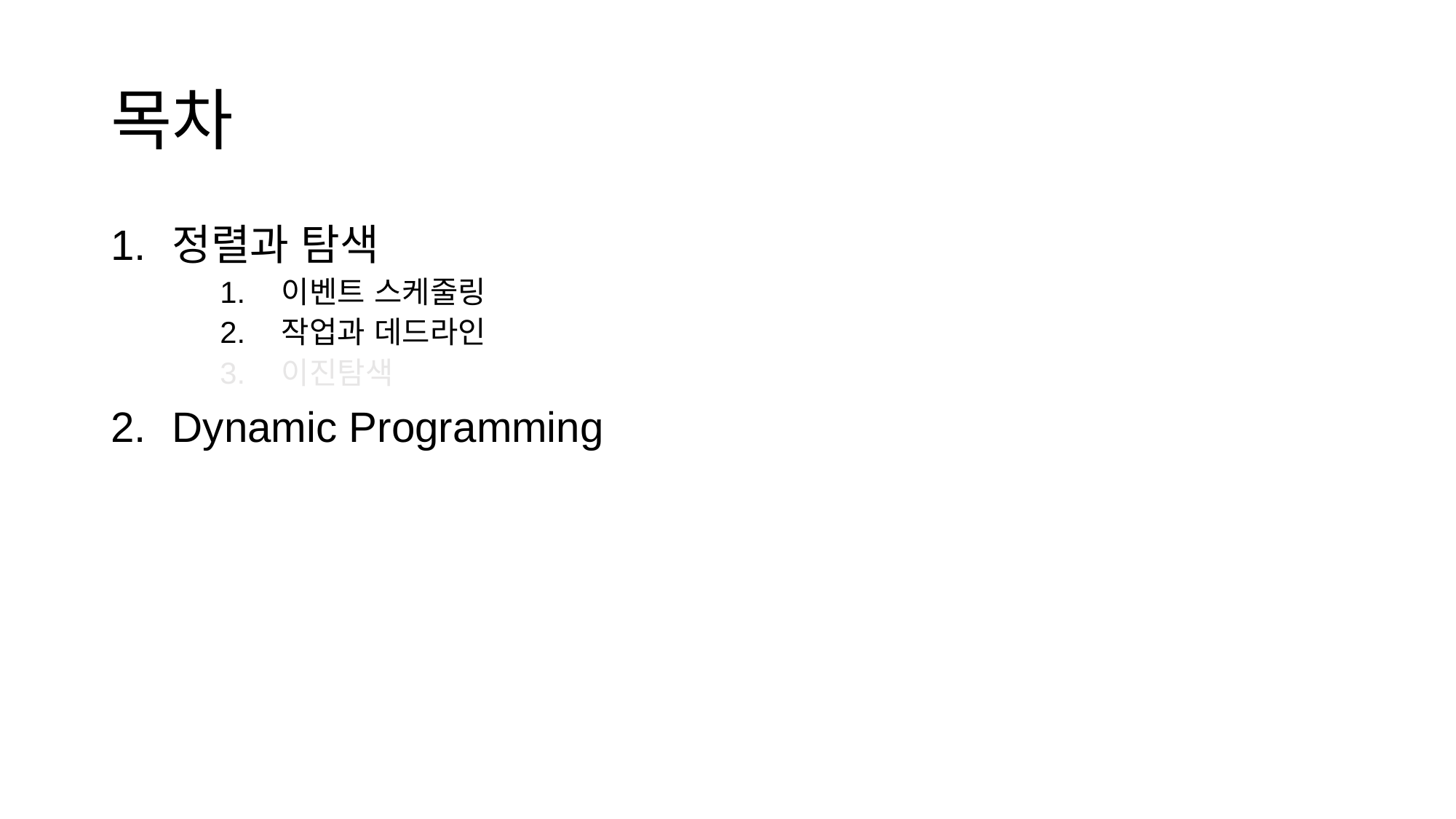

# 목차
정렬과 탐색
이벤트 스케줄링
작업과 데드라인
이진탐색
Dynamic Programming